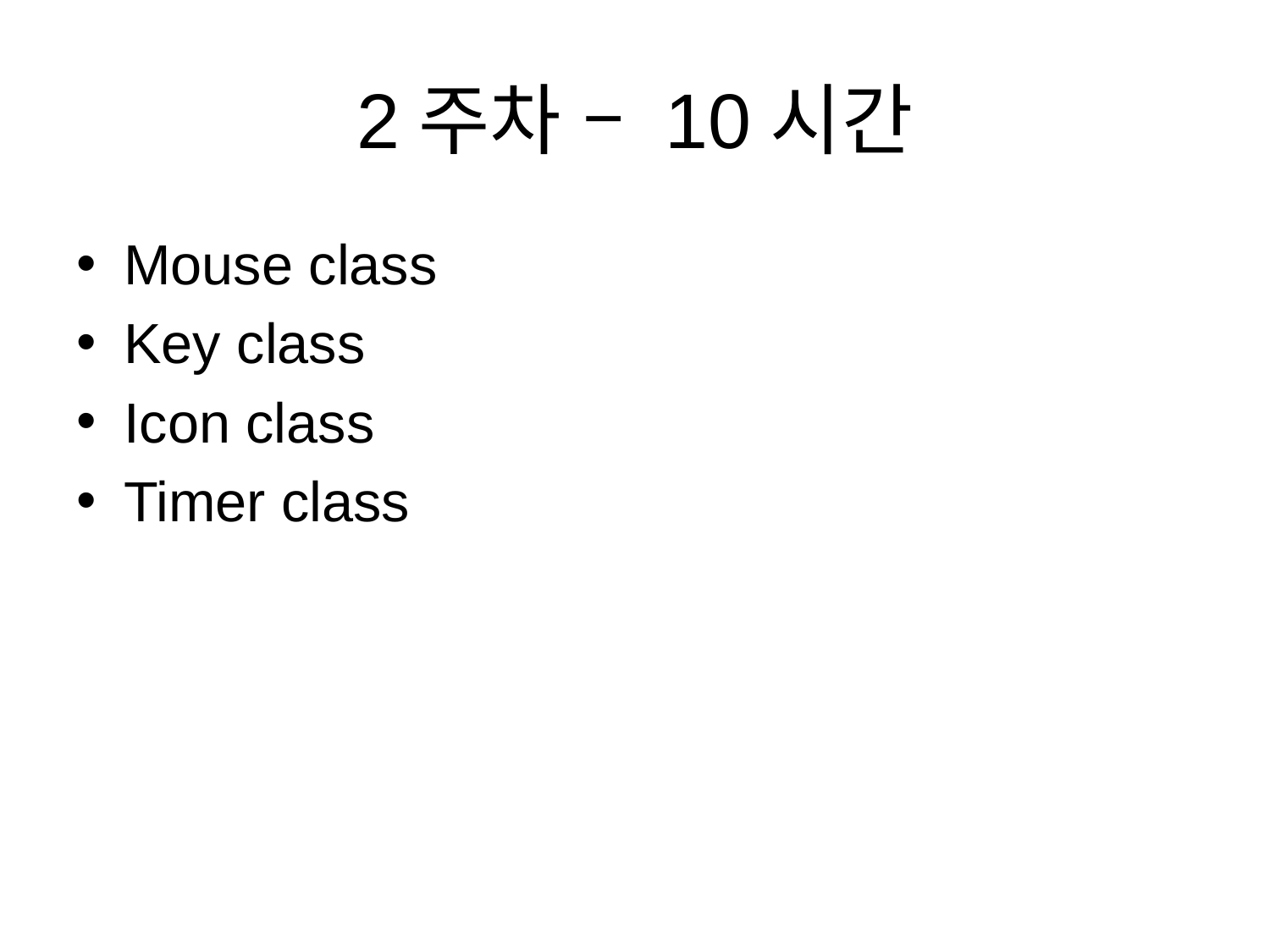

# 2주차 – 10시간
Mouse class
Key class
Icon class
Timer class